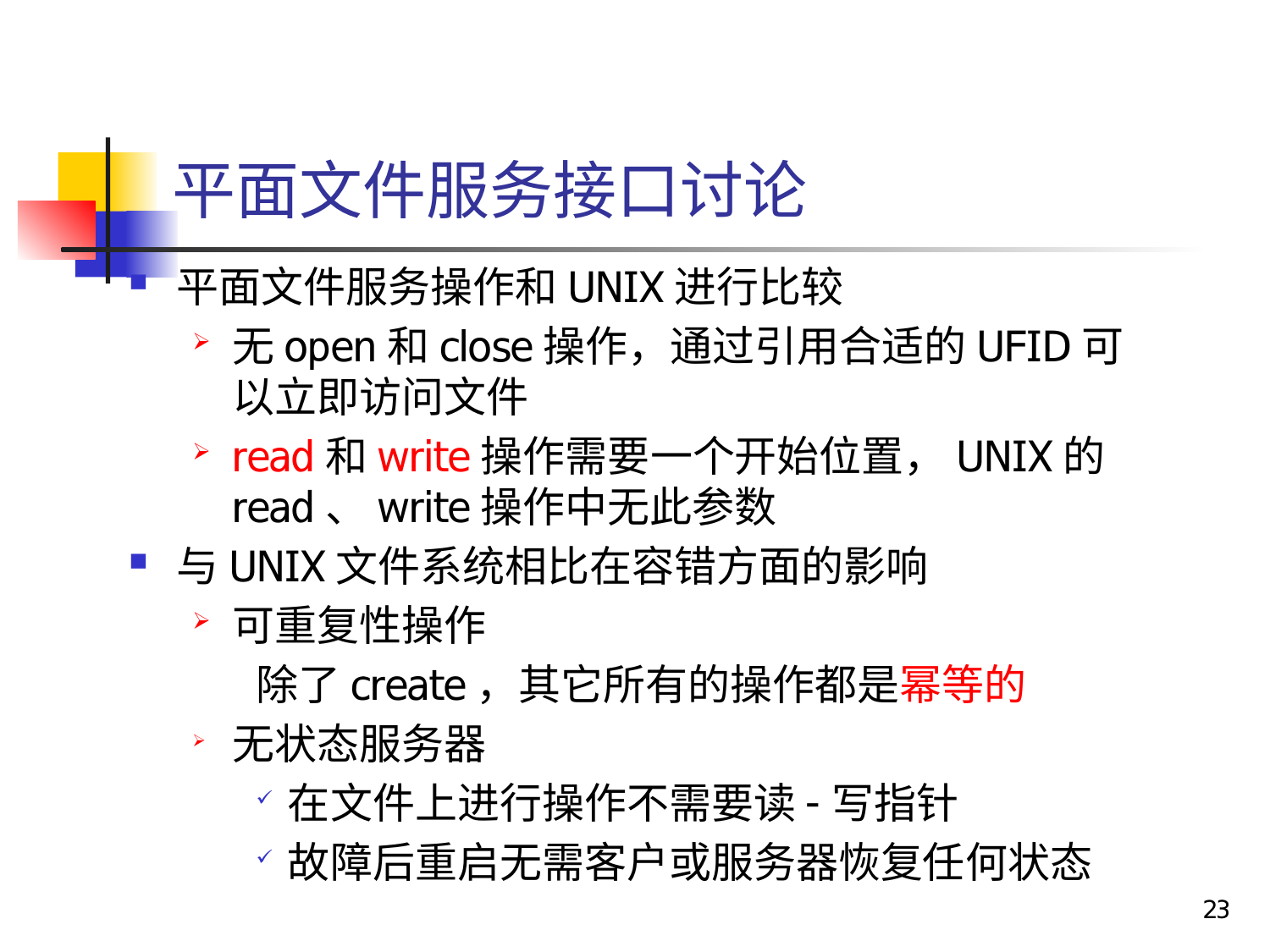

平面文件服务接口讨论
平面文件服务操作和UNIX进行比较
无open和close操作，通过引用合适的UFID可以立即访问文件
read和write操作需要一个开始位置，UNIX的read、write操作中无此参数
与UNIX文件系统相比在容错方面的影响
可重复性操作
除了create，其它所有的操作都是幂等的
无状态服务器
在文件上进行操作不需要读-写指针
故障后重启无需客户或服务器恢复任何状态
23